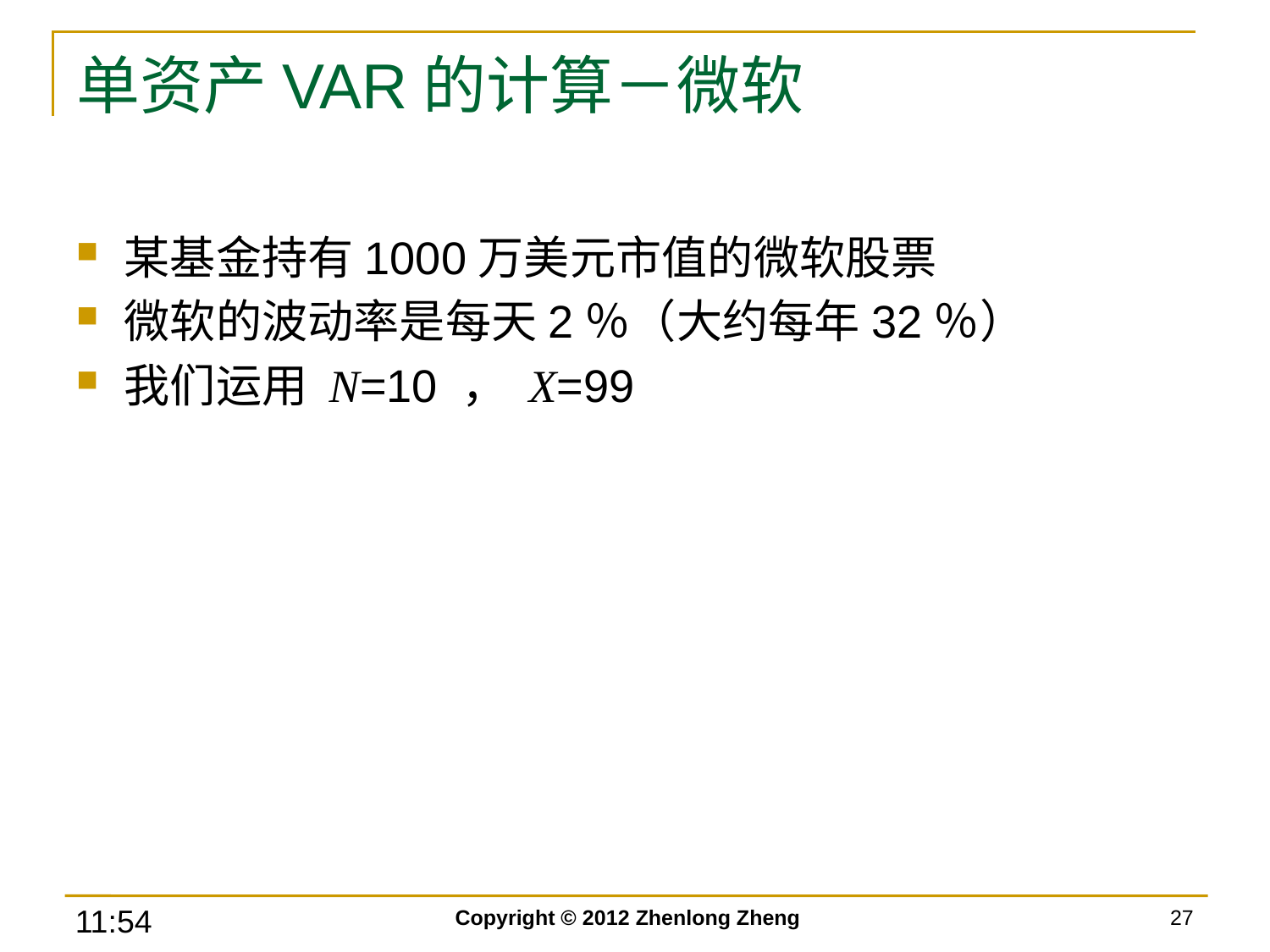

# 单资产VAR的计算－微软
某基金持有1000万美元市值的微软股票
微软的波动率是每天2％（大约每年32％）
我们运用 N=10 ， X=99
Copyright © 2012 Zhenlong Zheng
27